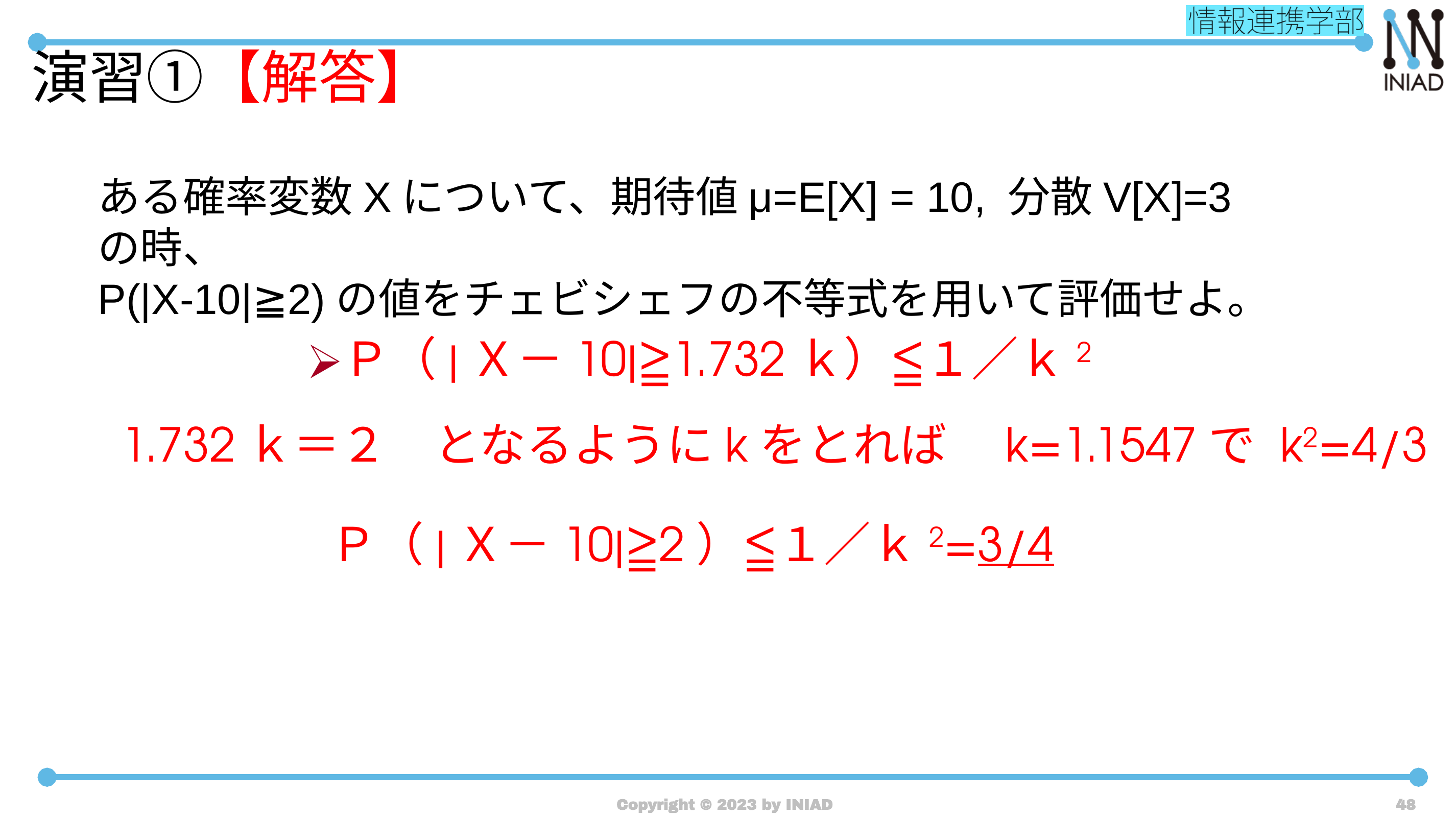

# 演習①【解答】
ある確率変数Xについて、期待値μ=E[X] = 10, 分散V[X]=3　の時、
P(|X-10|≧2)の値をチェビシェフの不等式を用いて評価せよ。
Ｐ（|Ｘ－10|≧1.732ｋ）≦１／ｋ2
1.732ｋ＝２　となるようにkをとれば　k=1.1547で k2=4/3
Ｐ（|Ｘ－10|≧2）≦１／ｋ2=3/4
Copyright © 2023 by INIAD
48